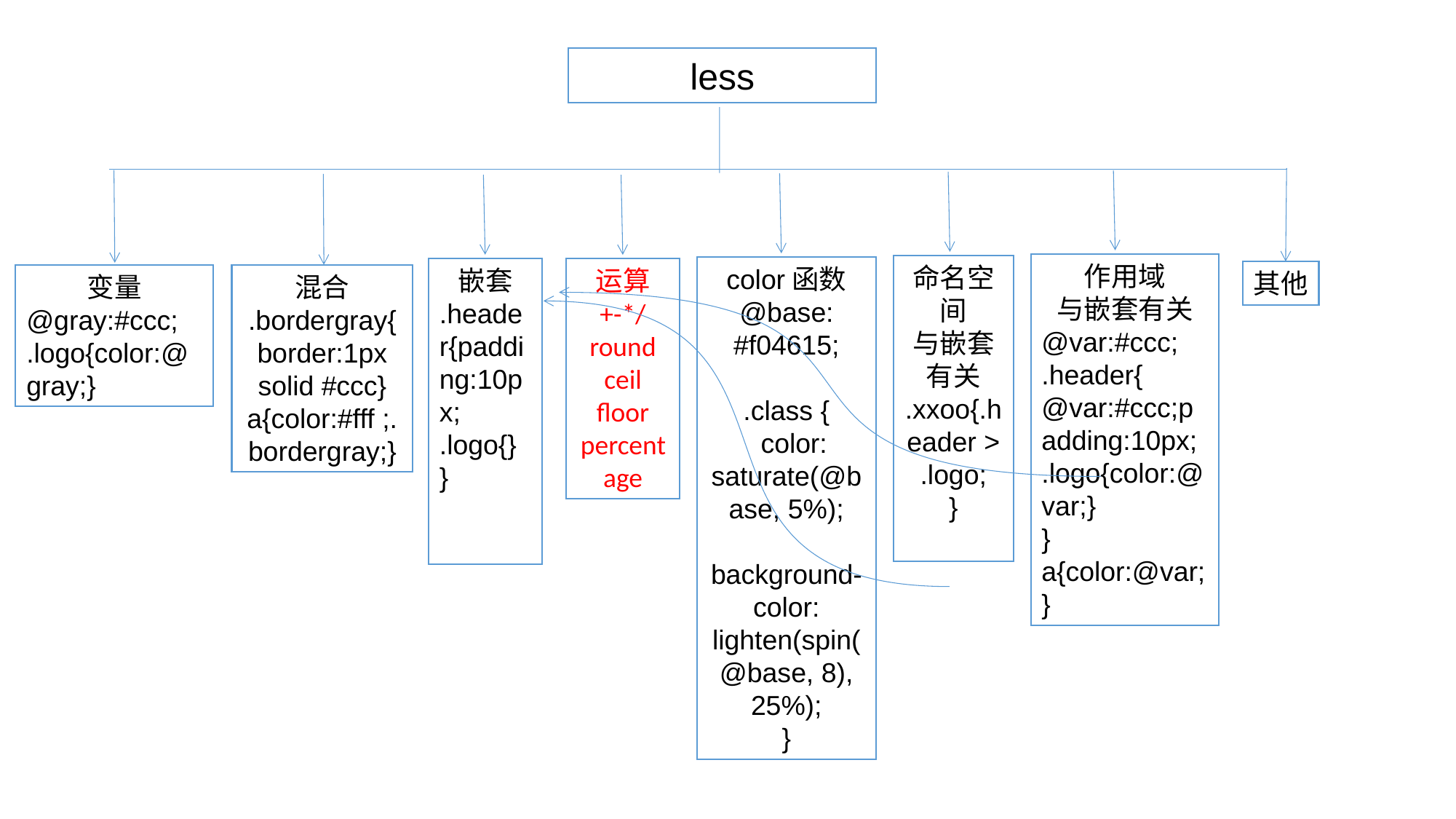

less
作用域
与嵌套有关
@var:#ccc;
.header{
@var:#ccc;padding:10px;
.logo{color:@var;}
}
a{color:@var;}
命名空间
与嵌套有关
.xxoo{.header > .logo;
}

color函数
@base: #f04615;

.class {
  color: saturate(@base, 5%);
  background-color: lighten(spin(@base, 8), 25%);
}
嵌套
.header{padding:10px;
.logo{}
}

运算
+-*/
round ceil
floor
percentage
其他
变量
@gray:#ccc;
.logo{color:@gray;}
混合
.bordergray{border:1px solid #ccc}
a{color:#fff ;.bordergray;}